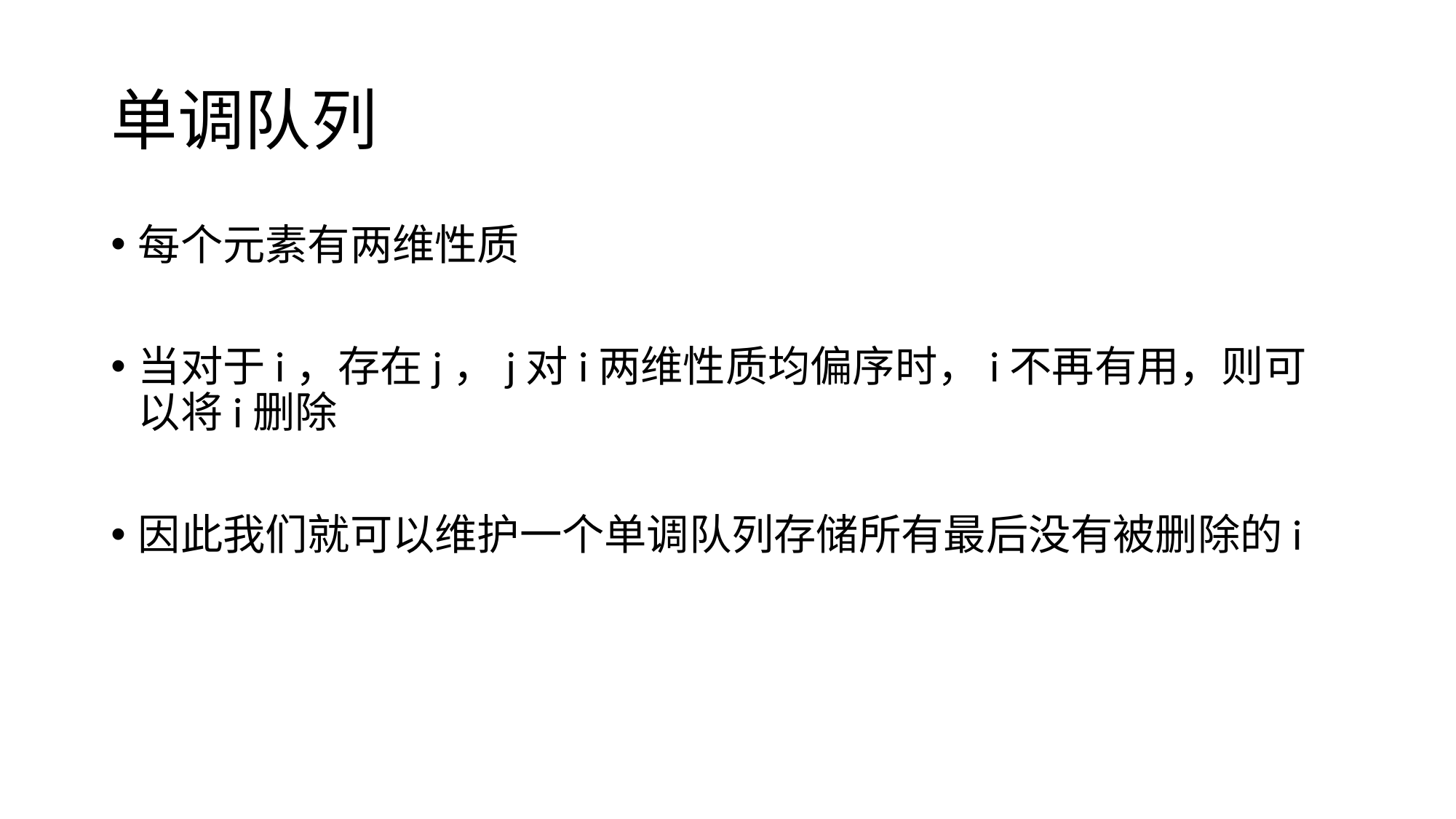

# 单调队列
每个元素有两维性质

当对于i，存在j，j对i两维性质均偏序时，i不再有用，则可以将i删除

因此我们就可以维护一个单调队列存储所有最后没有被删除的i